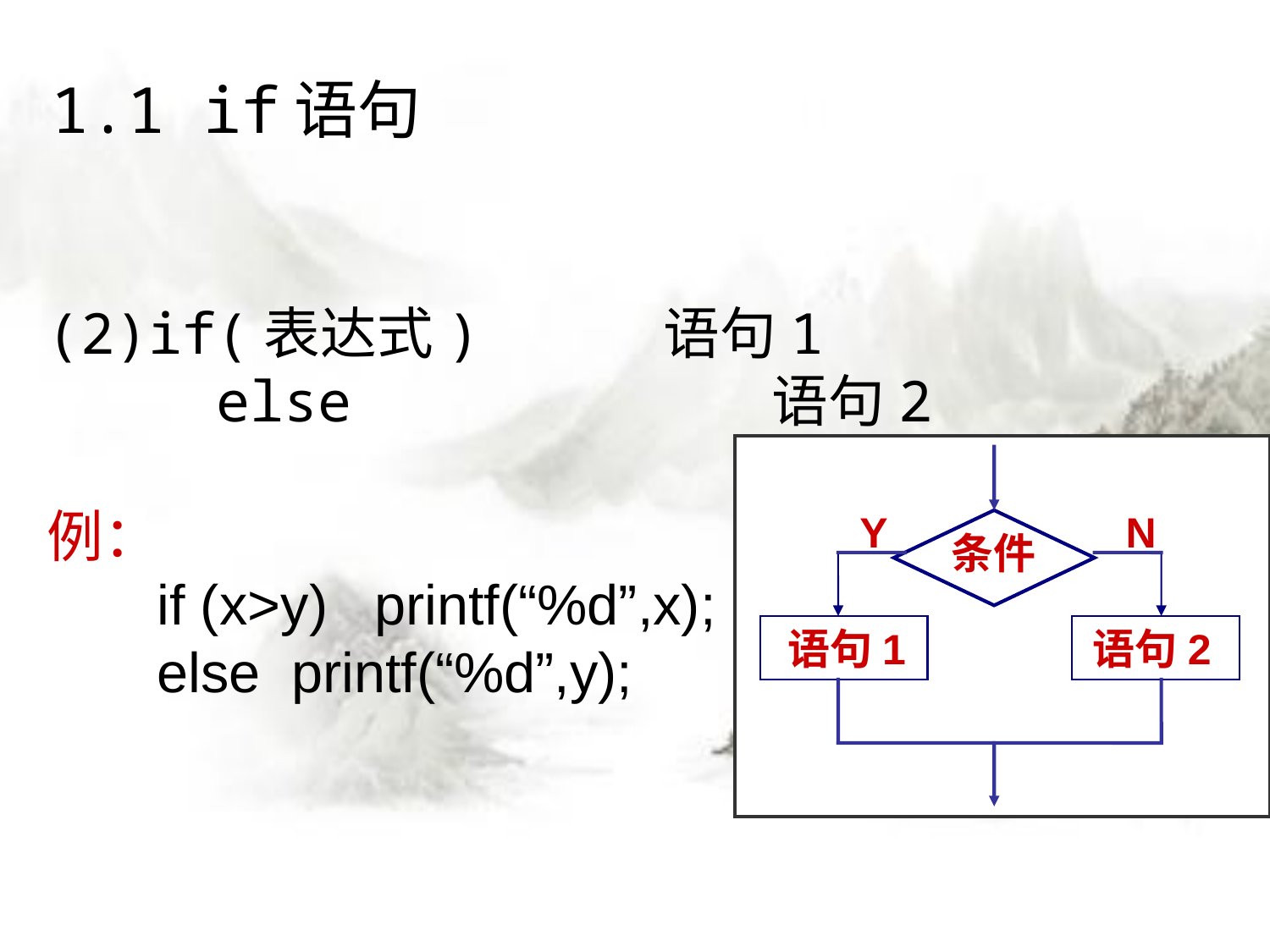

# 1.1 if语句
(2)if(表达式)     语句1
     else            语句2

例：
       if (x>y)   printf(“%d”,x);
       else  printf(“%d”,y);

Y
N

条件

  语句1

  语句2